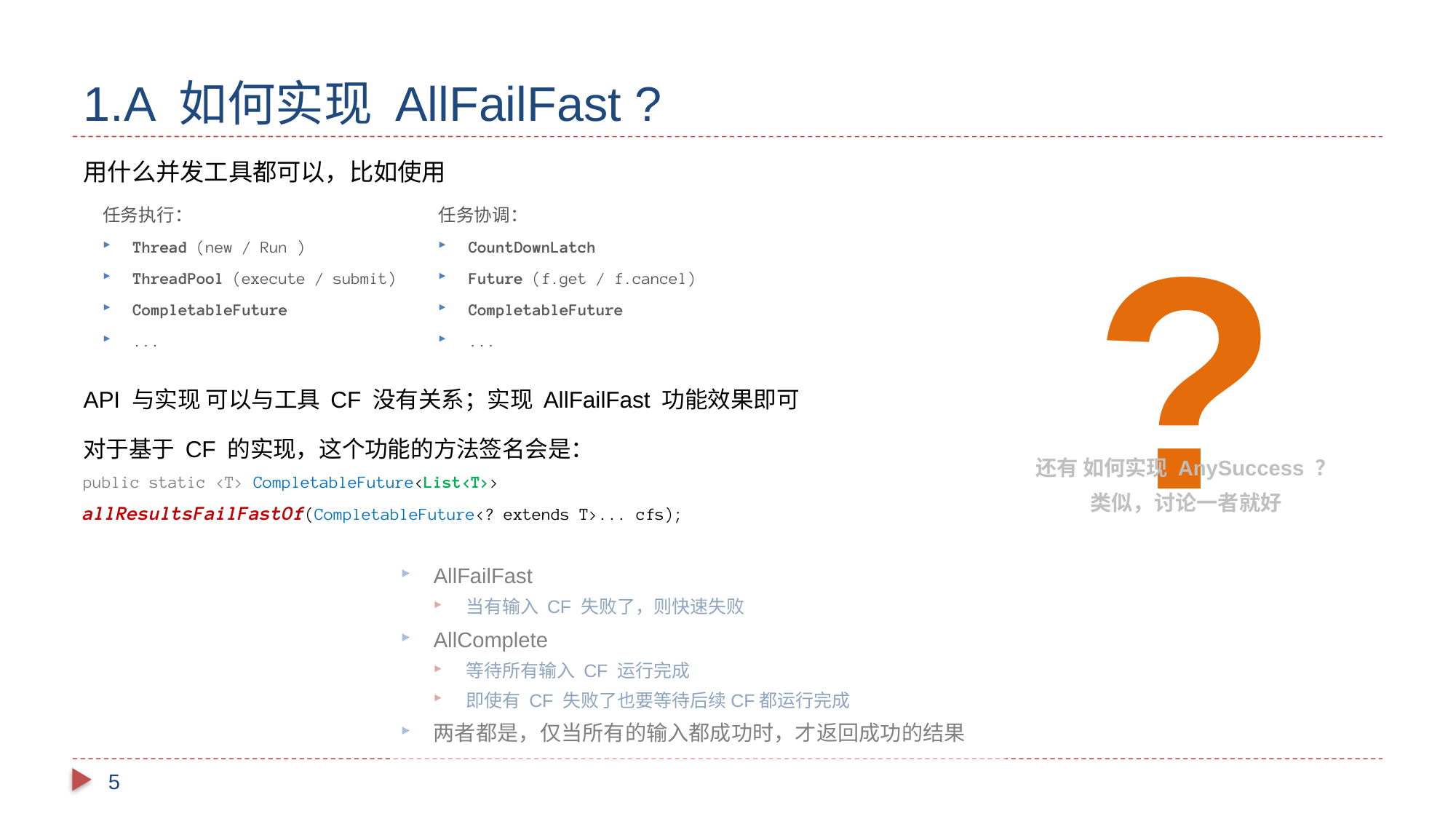

# 1.A 如何实现 AllFailFast ?
用什么并发工具都可以，比如使用
任务协调：
CountDownLatch
Future (f.get / f.cancel)
CompletableFuture
...
任务执行：
Thread (new / Run )
ThreadPool (execute / submit)
CompletableFuture
...
?
API 与实现 可以与工具 CF 没有关系；实现 AllFailFast 功能效果即可
对于基于 CF 的实现，这个功能的方法签名会是：
public static <T> CompletableFuture<List<T>>
allResultsFailFastOf(CompletableFuture<? extends T>... cfs);
还有 如何实现 AnySuccess ？
类似，讨论一者就好

AllFailFast
当有输入 CF 失败了，则快速失败
AllComplete
等待所有输入 CF 运行完成
即使有 CF 失败了也要等待后续CF都运行完成
两者都是，仅当所有的输入都成功时，才返回成功的结果
5